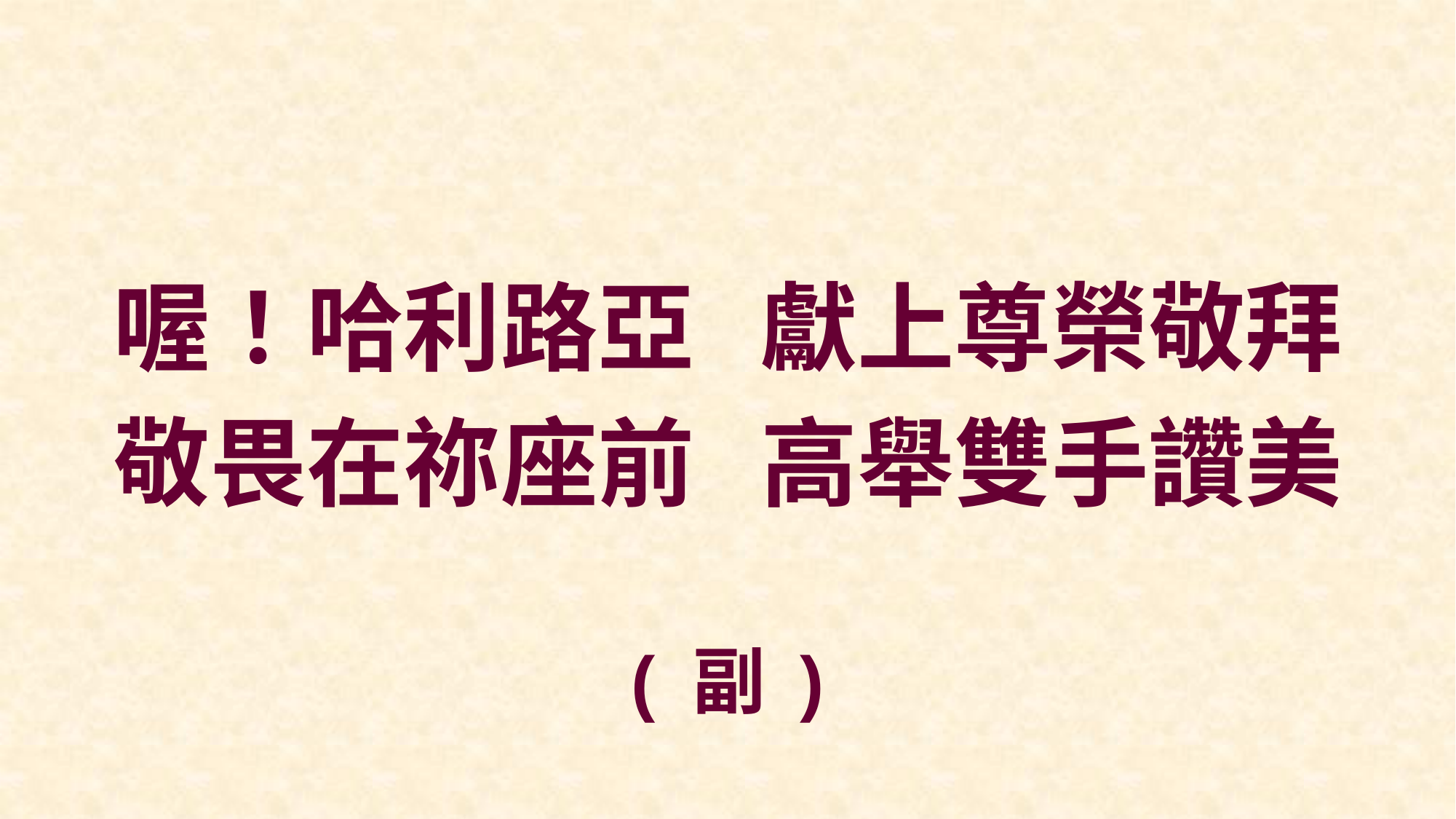

喔！哈利路亞   獻上尊榮敬拜
敬畏在祢座前   高舉雙手讚美
( 副 )